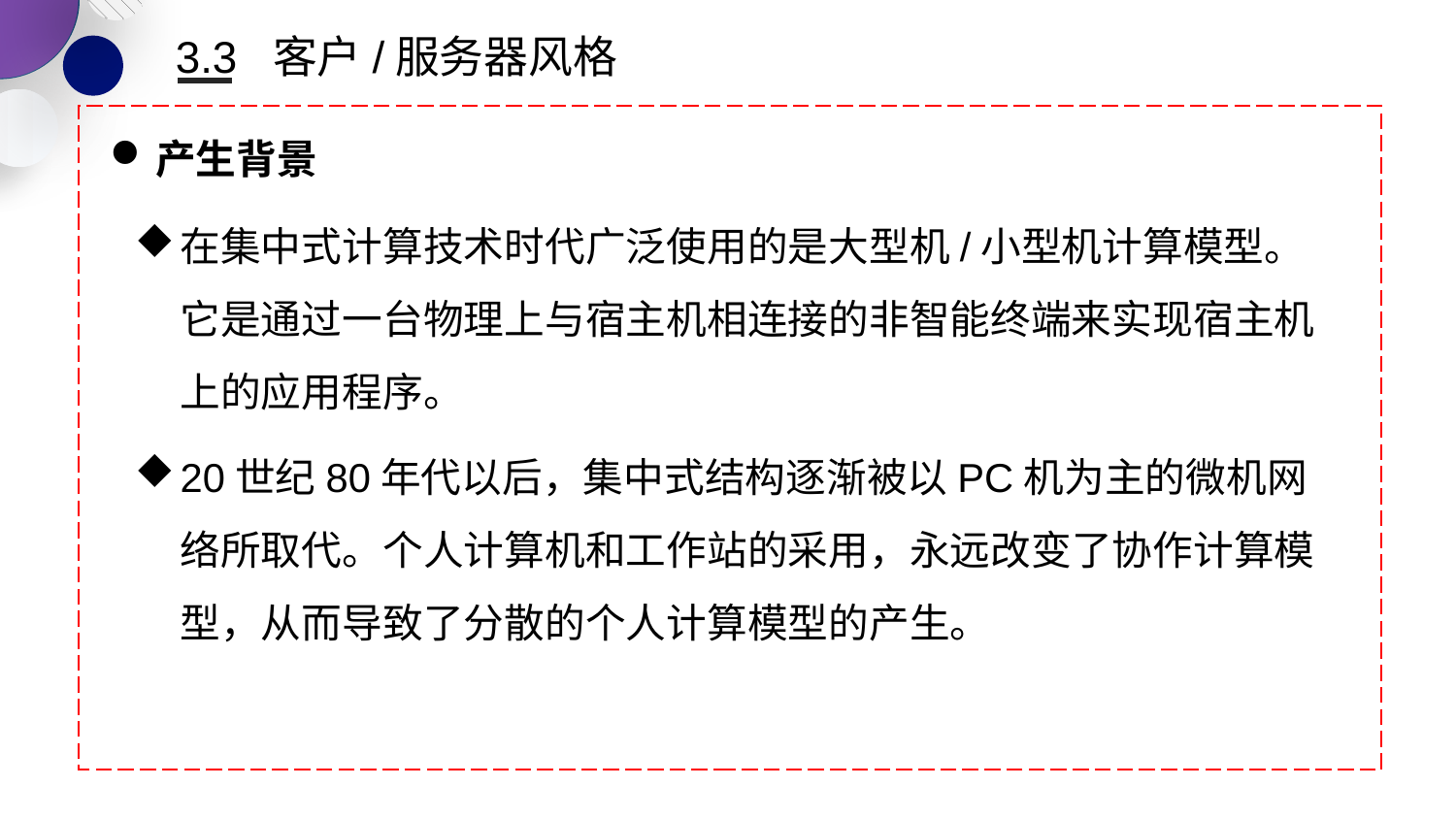

3.3  客户/服务器风格

产生背景
在集中式计算技术时代广泛使用的是大型机/小型机计算模型。它是通过一台物理上与宿主机相连接的非智能终端来实现宿主机上的应用程序。
20世纪80年代以后，集中式结构逐渐被以PC机为主的微机网络所取代。个人计算机和工作站的采用，永远改变了协作计算模型，从而导致了分散的个人计算模型的产生。